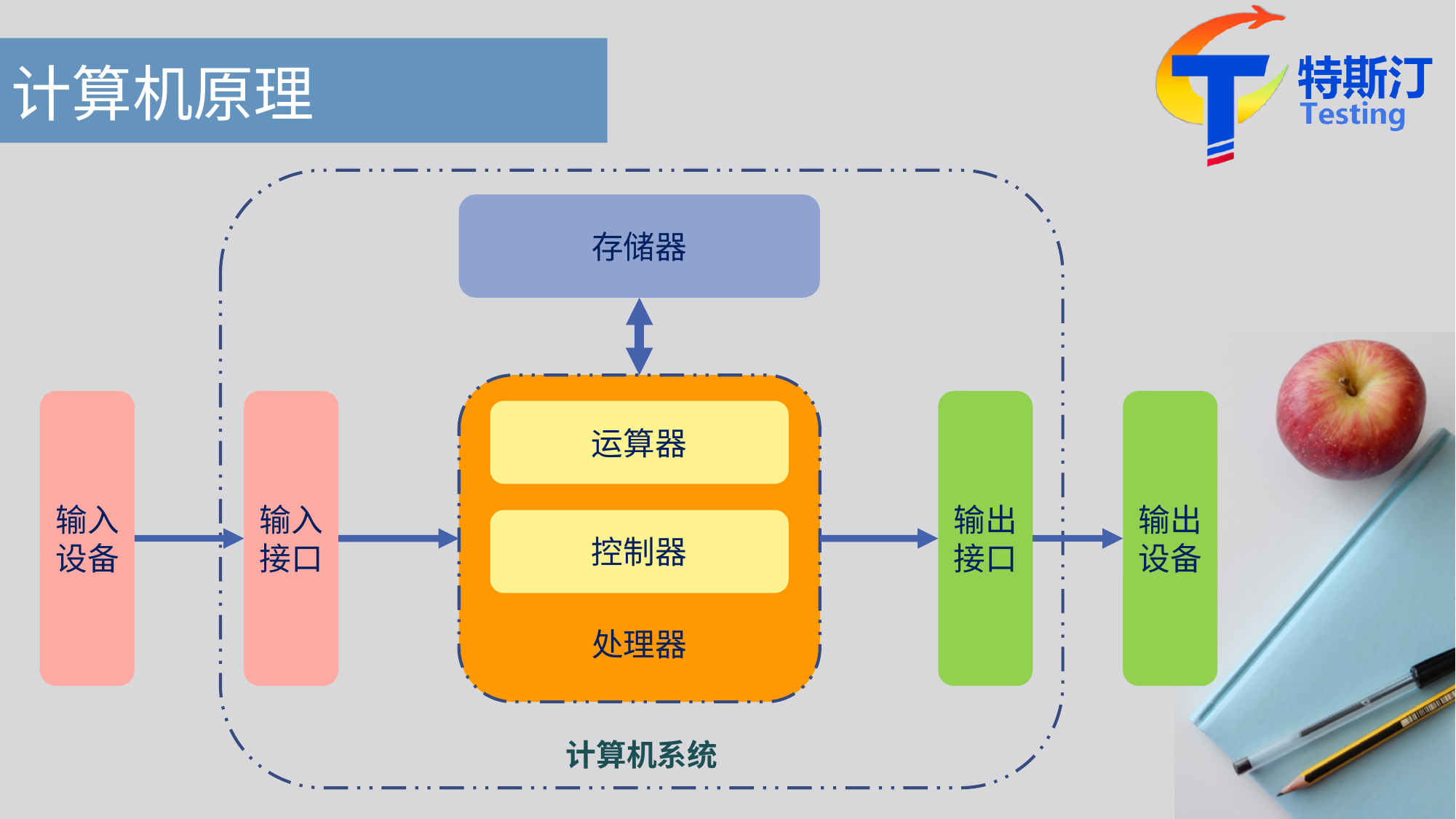

# 计算机原理

存储器

处理器
输入接口
输出设备
输入设备
输出接口
运算器
控制器
计算机系统